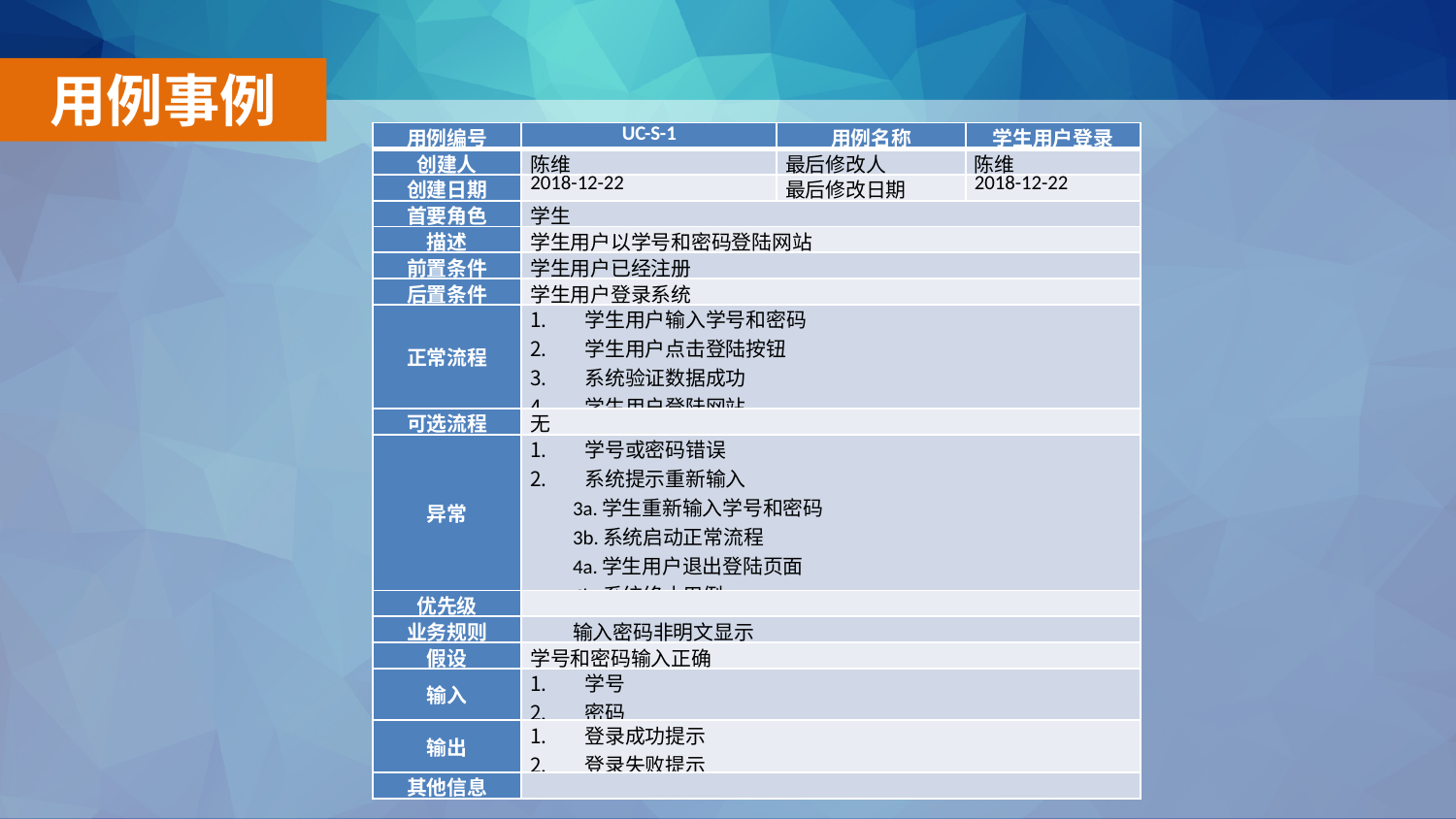

用例事例

| 用例编号 | UC-S-1 | 用例名称 | 学生用户登录 |
| --- | --- | --- | --- |
| 创建人 | 陈维 | 最后修改人 | 陈维 |
| 创建日期 | 2018-12-22 | 最后修改日期 | 2018-12-22 |
| 首要角色 | 学生 |  |  |
| 描述 | 学生用户以学号和密码登陆网站 |  |  |
| 前置条件 | 学生用户已经注册 |  |  |
| 后置条件 | 学生用户登录系统 |  |  |
| 正常流程 | 学生用户输入学号和密码 学生用户点击登陆按钮 系统验证数据成功 学生用户登陆网站 |  |  |
| 可选流程 | 无 |  |  |
| 异常 | 学号或密码错误 系统提示重新输入 3a.学生重新输入学号和密码 3b.系统启动正常流程 4a.学生用户退出登陆页面 4b.系统终止用例 |  |  |
| 优先级 |  |  |  |
| 业务规则 | 输入密码非明文显示 |  |  |
| 假设 | 学号和密码输入正确 |  |  |
| 输入 | 学号 密码 |  |  |
| 输出 | 登录成功提示 登录失败提示 |  |  |
| 其他信息 |  |  |  |